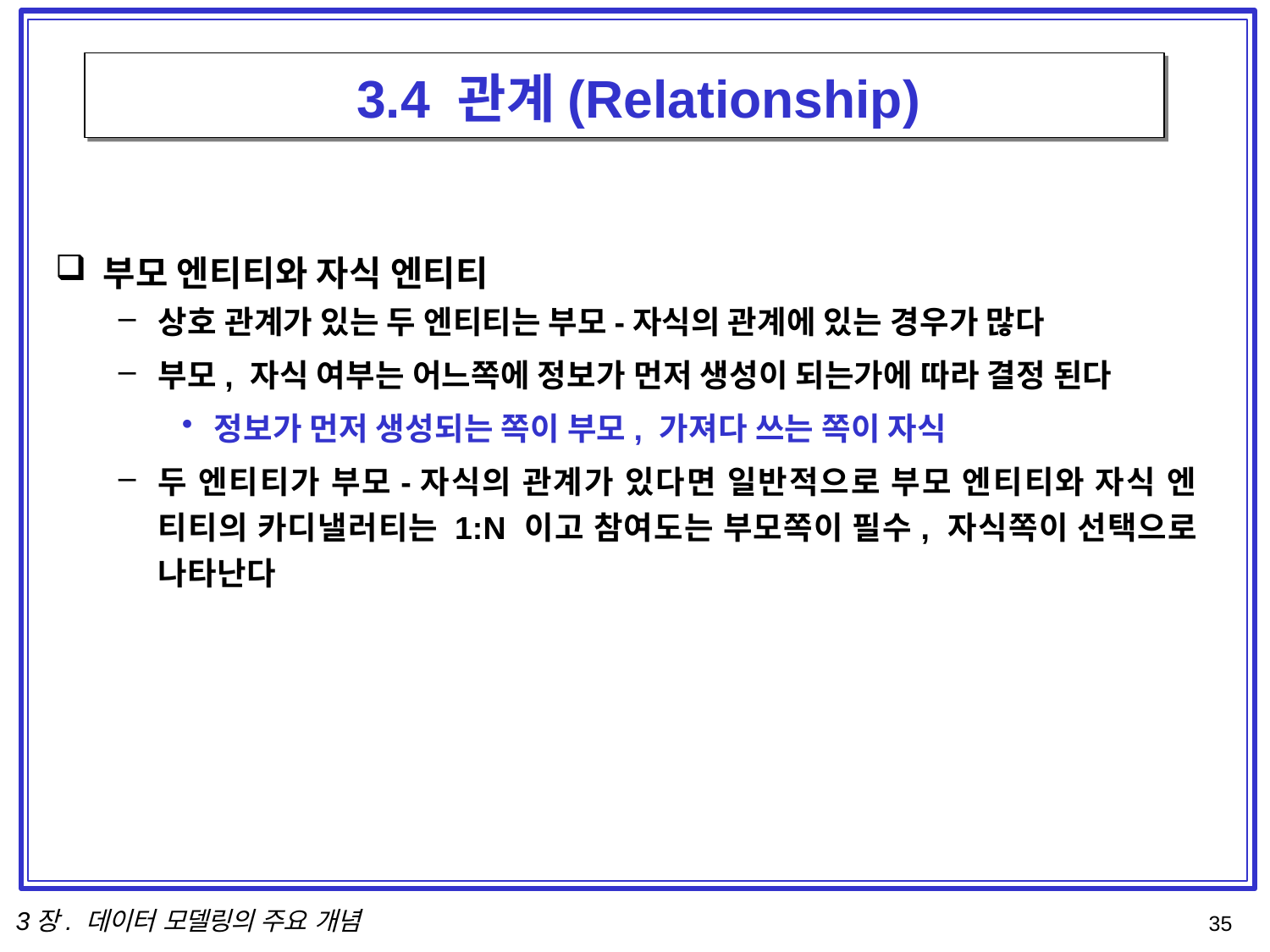

# 3.4 관계(Relationship)
부모 엔티티와 자식 엔티티
상호 관계가 있는 두 엔티티는 부모-자식의 관계에 있는 경우가 많다
부모, 자식 여부는 어느쪽에 정보가 먼저 생성이 되는가에 따라 결정 된다
정보가 먼저 생성되는 쪽이 부모, 가져다 쓰는 쪽이 자식
두 엔티티가 부모-자식의 관계가 있다면 일반적으로 부모 엔티티와 자식 엔  티티의 카디낼러티는 1:N 이고 참여도는 부모쪽이 필수, 자식쪽이 선택으로  나타난다
3장. 데이터 모델링의 주요 개념
35